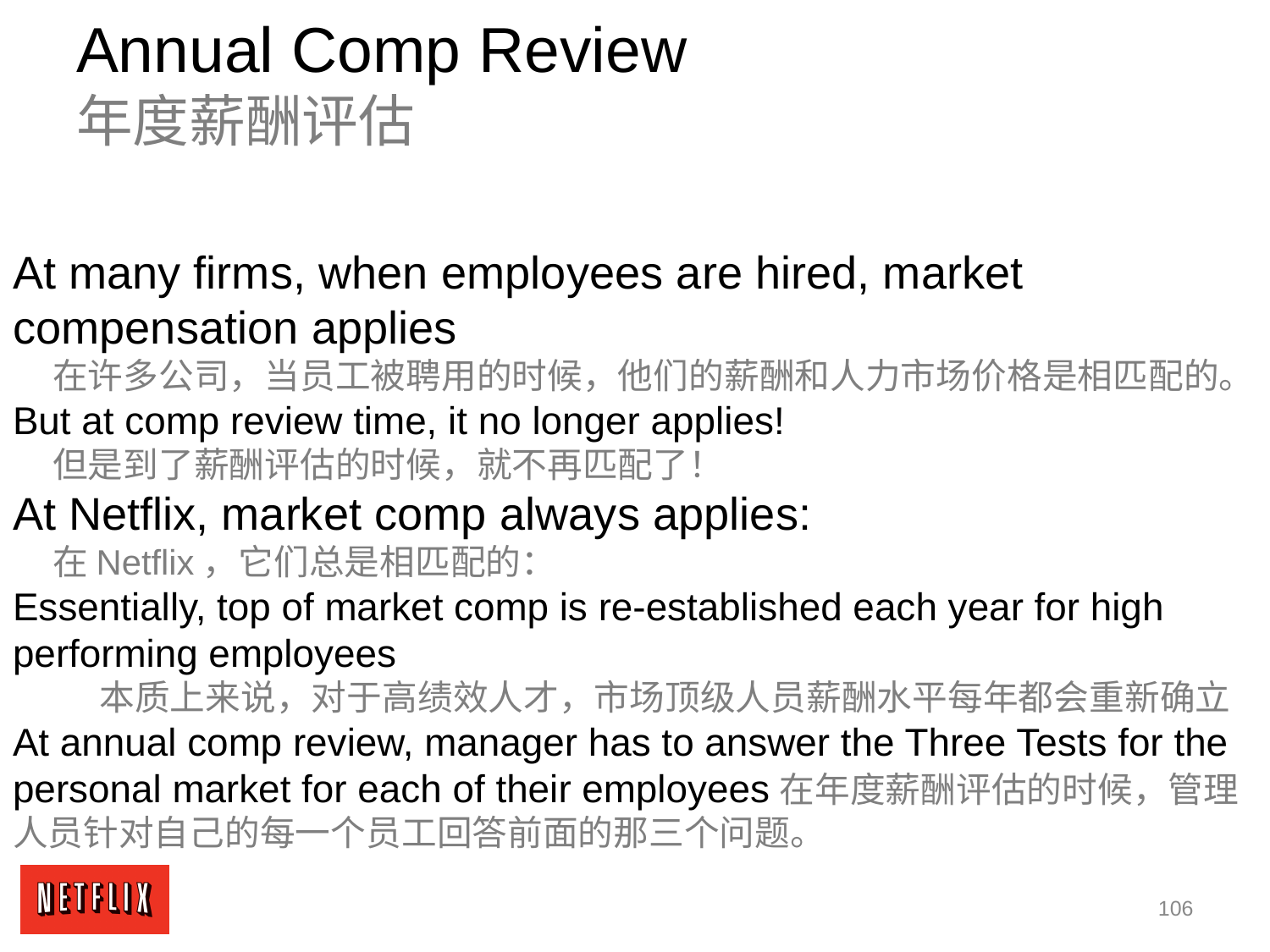

Annual Comp Review
年度薪酬评估
At many firms, when employees are hired, market compensation applies
    在许多公司，当员工被聘用的时候，他们的薪酬和人力市场价格是相匹配的。
But at comp review time, it no longer applies!
    但是到了薪酬评估的时候，就不再匹配了！
At Netflix, market comp always applies:
    在Netflix，它们总是相匹配的：
Essentially, top of market comp is re-established each year for high performing employees
          本质上来说，对于高绩效人才，市场顶级人员薪酬水平每年都会重新确立
At annual comp review, manager has to answer the Three Tests for the personal market for each of their employees在年度薪酬评估的时候，管理人员针对自己的每一个员工回答前面的那三个问题。
106